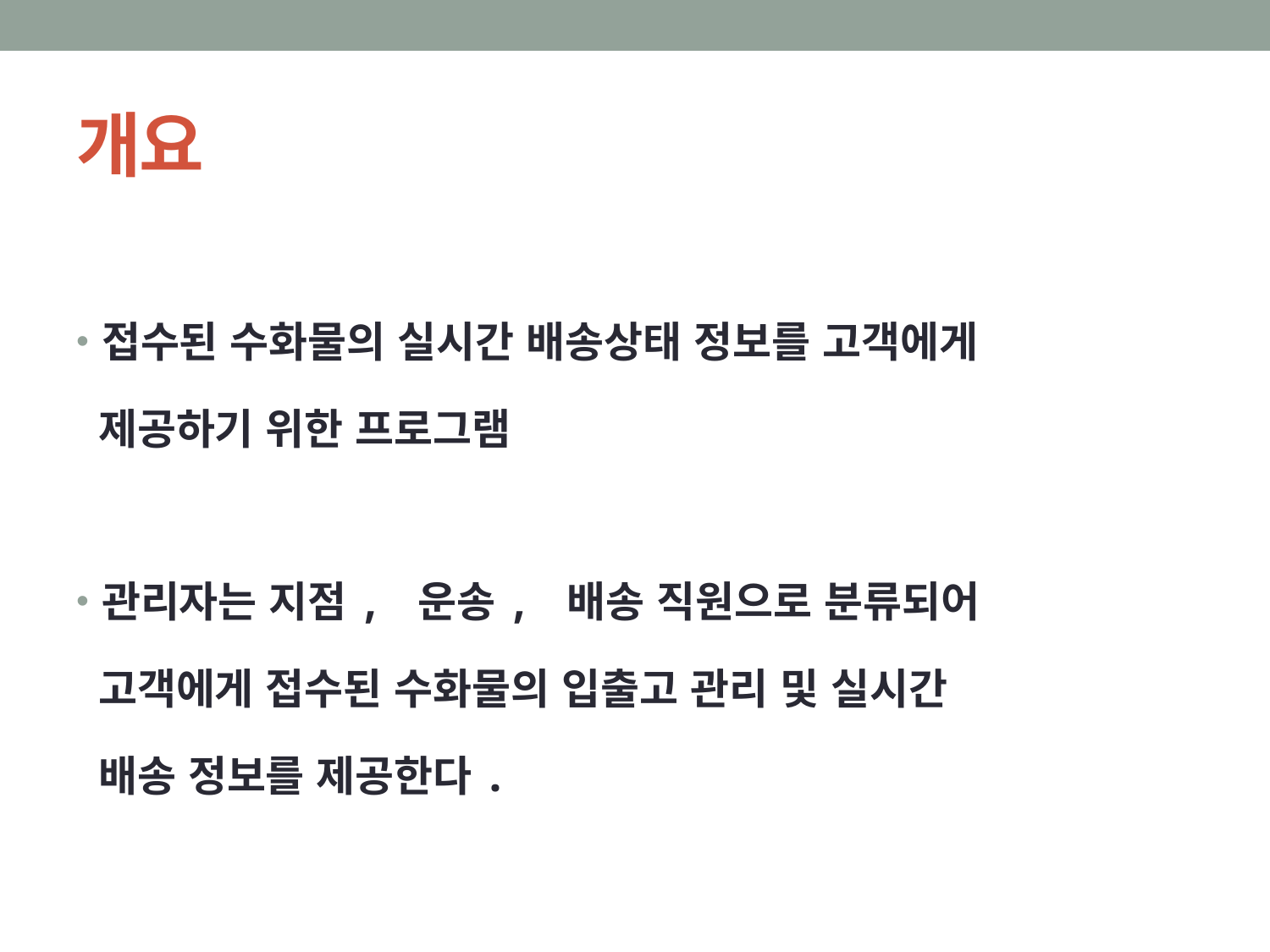

# 개요

접수된 수화물의 실시간 배송상태 정보를 고객에게
 제공하기 위한 프로그램

관리자는 지점, 운송, 배송 직원으로 분류되어
 고객에게 접수된 수화물의 입출고 관리 및 실시간
 배송 정보를 제공한다.